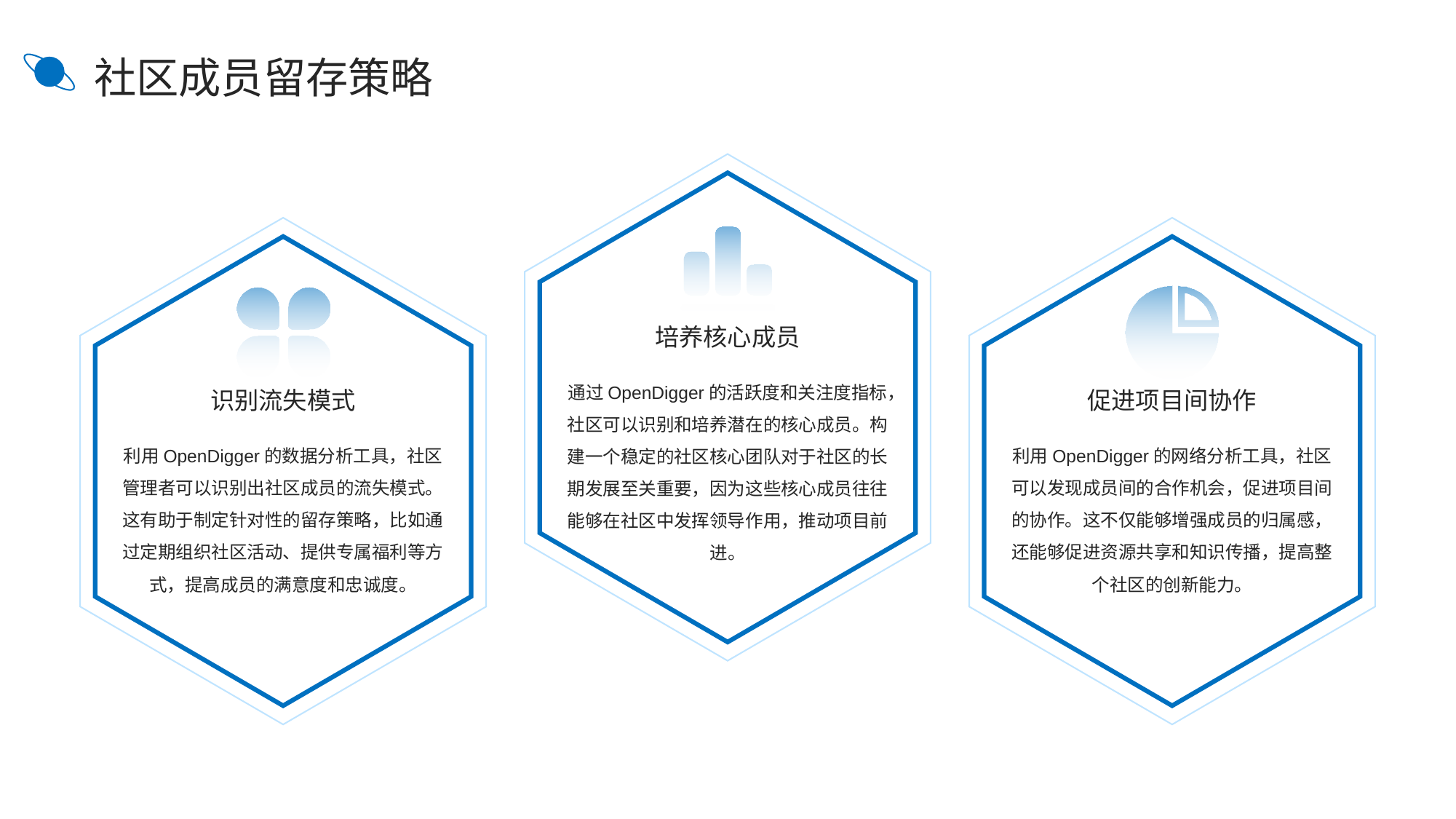

社区成员留存策略

培养核心成员
识别流失模式
促进项目间协作
通过OpenDigger的活跃度和关注度指标，社区可以识别和培养潜在的核心成员。构建一个稳定的社区核心团队对于社区的长期发展至关重要，因为这些核心成员往往能够在社区中发挥领导作用，推动项目前进。
利用OpenDigger的数据分析工具，社区管理者可以识别出社区成员的流失模式。这有助于制定针对性的留存策略，比如通过定期组织社区活动、提供专属福利等方式，提高成员的满意度和忠诚度。
利用OpenDigger的网络分析工具，社区可以发现成员间的合作机会，促进项目间的协作。这不仅能够增强成员的归属感，还能够促进资源共享和知识传播，提高整个社区的创新能力。